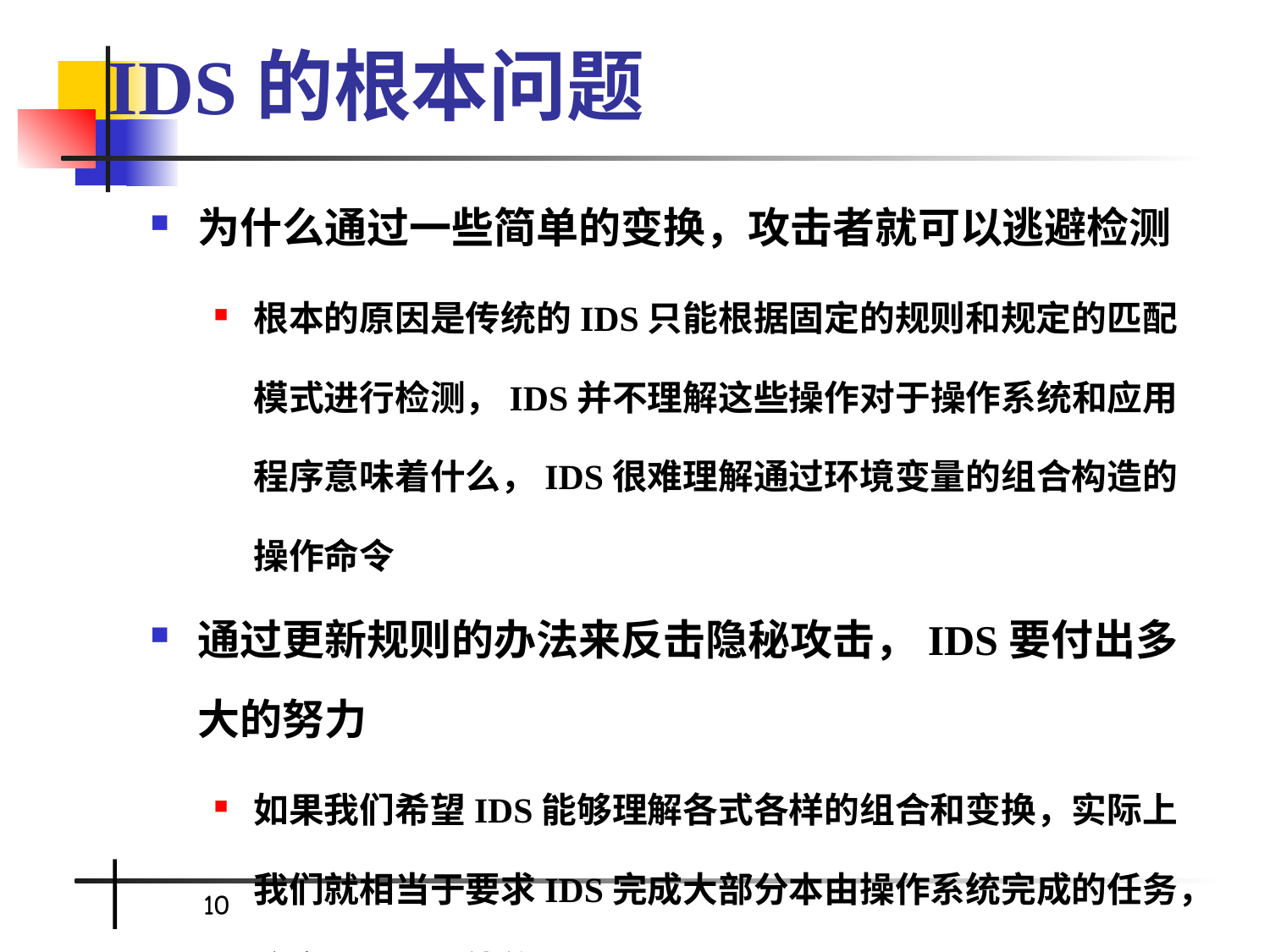

# IDS的根本问题
为什么通过一些简单的变换，攻击者就可以逃避检测
根本的原因是传统的IDS只能根据固定的规则和规定的匹配模式进行检测，IDS并不理解这些操作对于操作系统和应用程序意味着什么，IDS很难理解通过环境变量的组合构造的操作命令
通过更新规则的办法来反击隐秘攻击，IDS要付出多大的努力
如果我们希望IDS能够理解各式各样的组合和变换，实际上我们就相当于要求IDS完成大部分本由操作系统完成的任务，这实际是不可能的

10